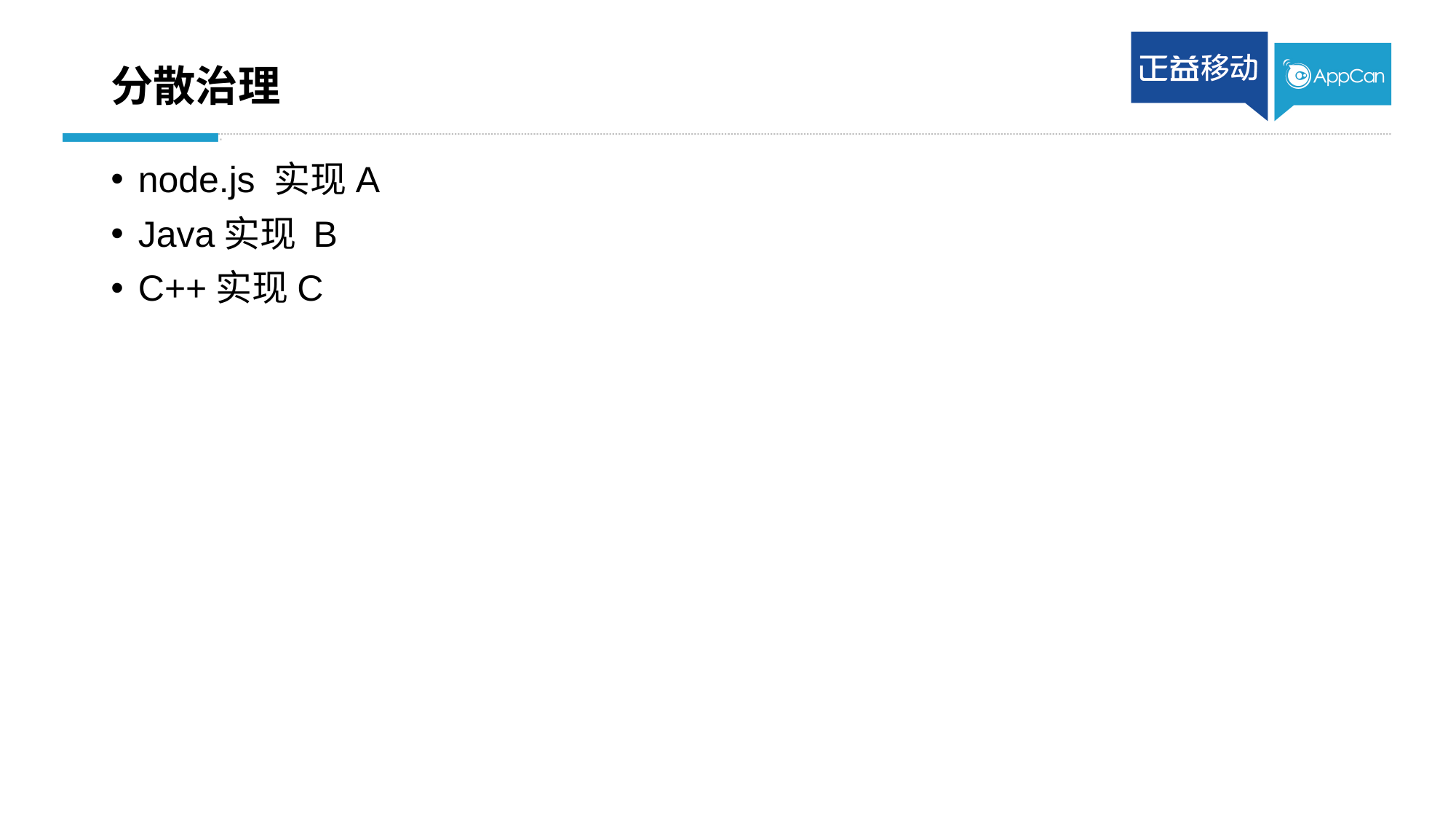

# 分散治理
node.js 实现A
Java实现 B
C++实现C